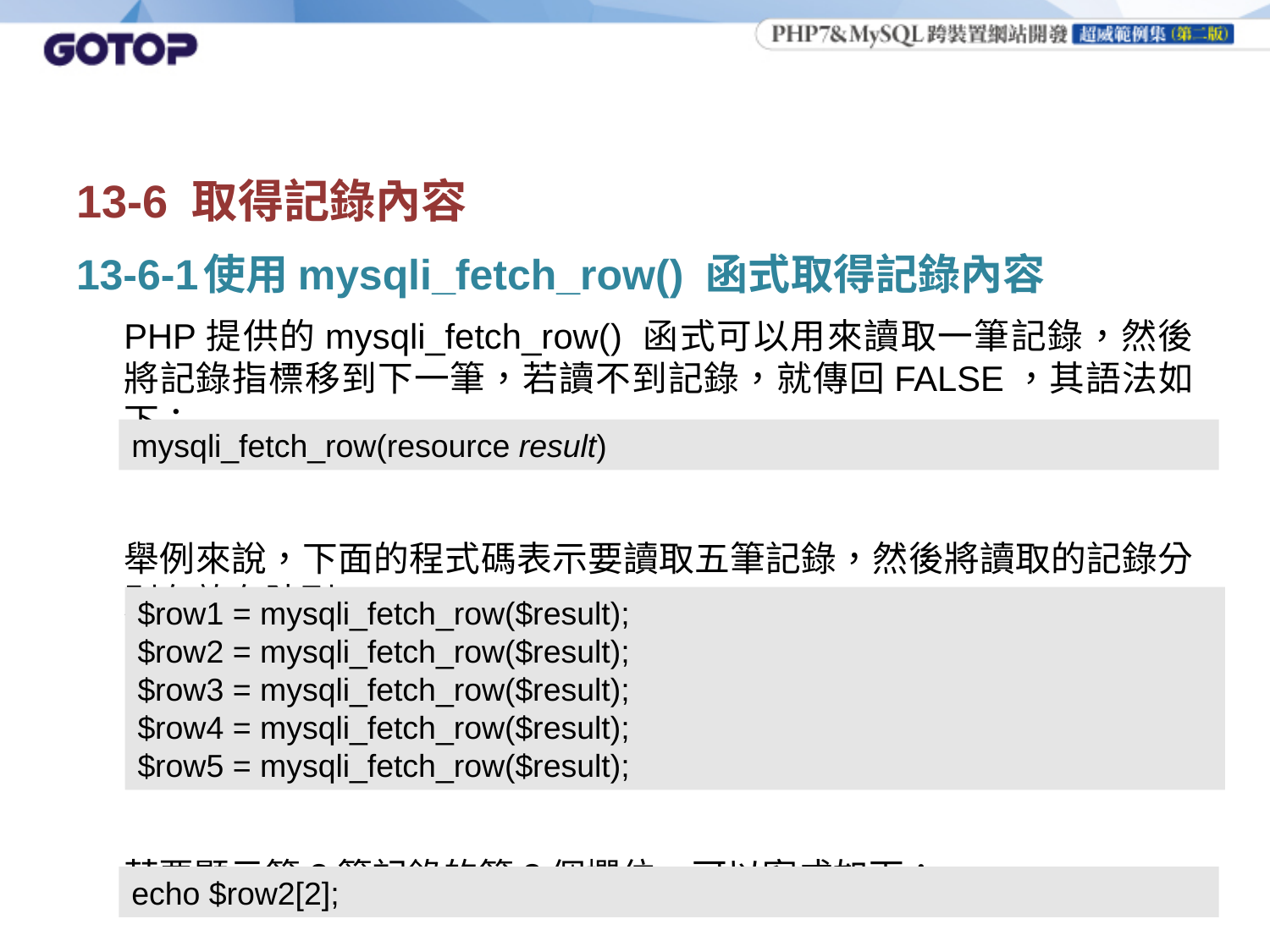

# 13-6 取得記錄內容
13-6-1	使用mysqli_fetch_row() 函式取得記錄內容
	PHP提供的mysqli_fetch_row() 函式可以用來讀取一筆記錄，然後將記錄指標移到下一筆，若讀不到記錄，就傳回FALSE，其語法如下：

	舉例來說，下面的程式碼表示要讀取五筆記錄，然後將讀取的記錄分別存放在陣列row1、row2、row3、row4、row5：

	若要顯示第2筆記錄的第3個欄位，可以寫成如下：

mysqli_fetch_row(resource result)
$row1 = mysqli_fetch_row($result);
$row2 = mysqli_fetch_row($result);
$row3 = mysqli_fetch_row($result);
$row4 = mysqli_fetch_row($result);
$row5 = mysqli_fetch_row($result);
echo $row2[2];